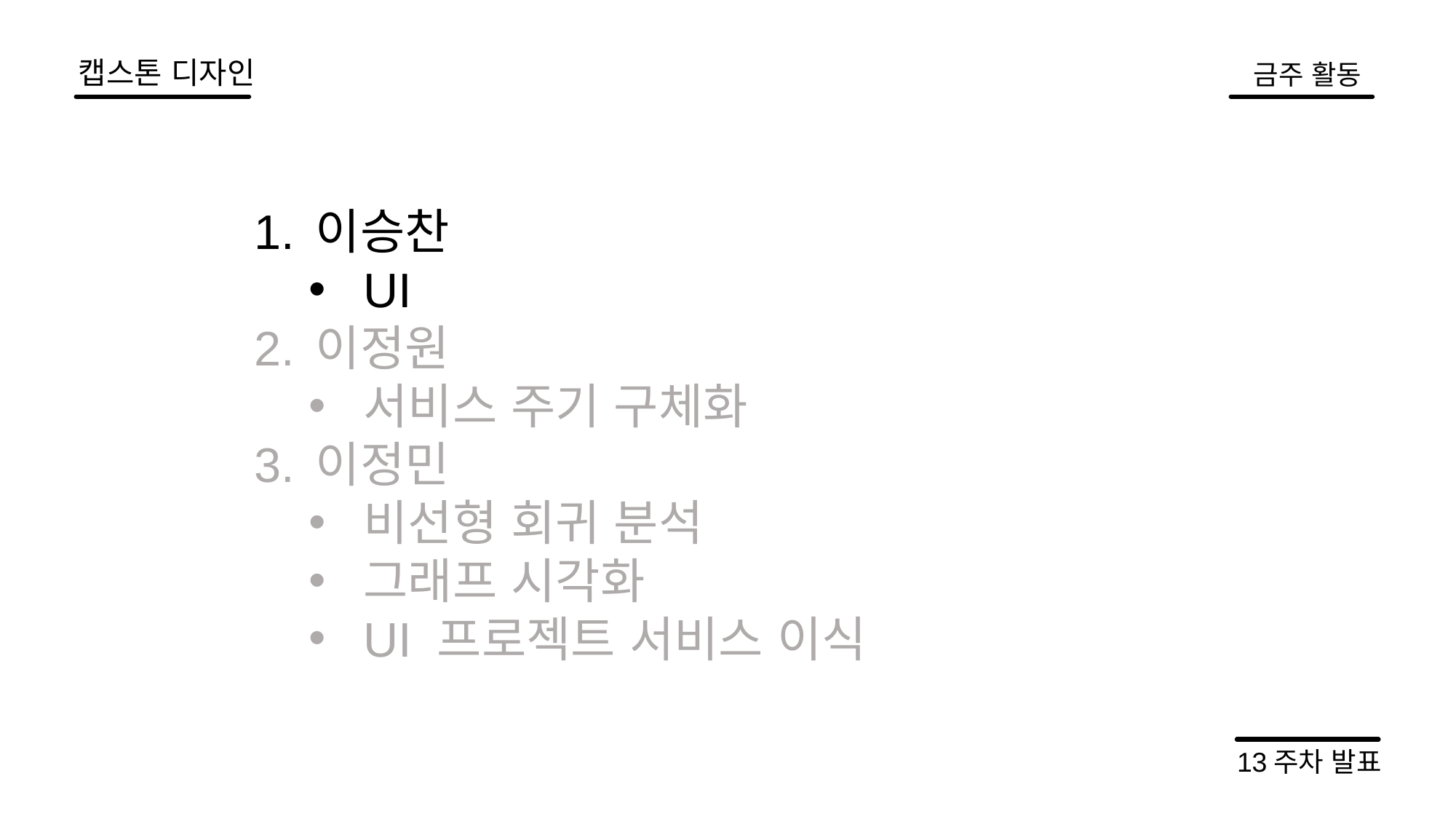

캡스톤 디자인
금주 활동
이승찬
UI
이정원
서비스 주기 구체화
이정민
비선형 회귀 분석
그래프 시각화
UI 프로젝트 서비스 이식
13주차 발표